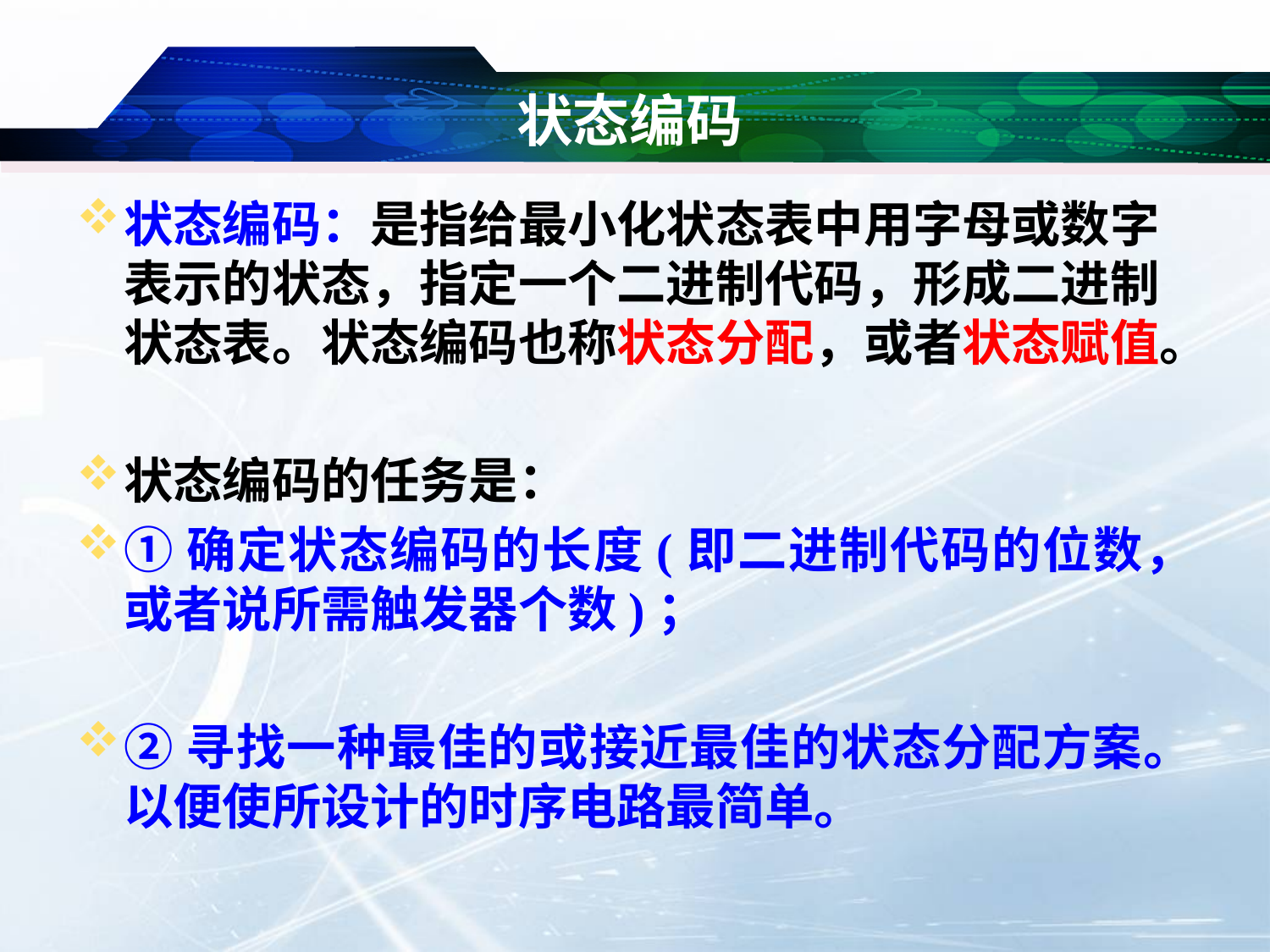

# 状态编码
状态编码：是指给最小化状态表中用字母或数字表示的状态，指定一个二进制代码，形成二进制状态表。状态编码也称状态分配，或者状态赋值。

状态编码的任务是：
①确定状态编码的长度(即二进制代码的位数，或者说所需触发器个数)；

②寻找一种最佳的或接近最佳的状态分配方案。以便使所设计的时序电路最简单。